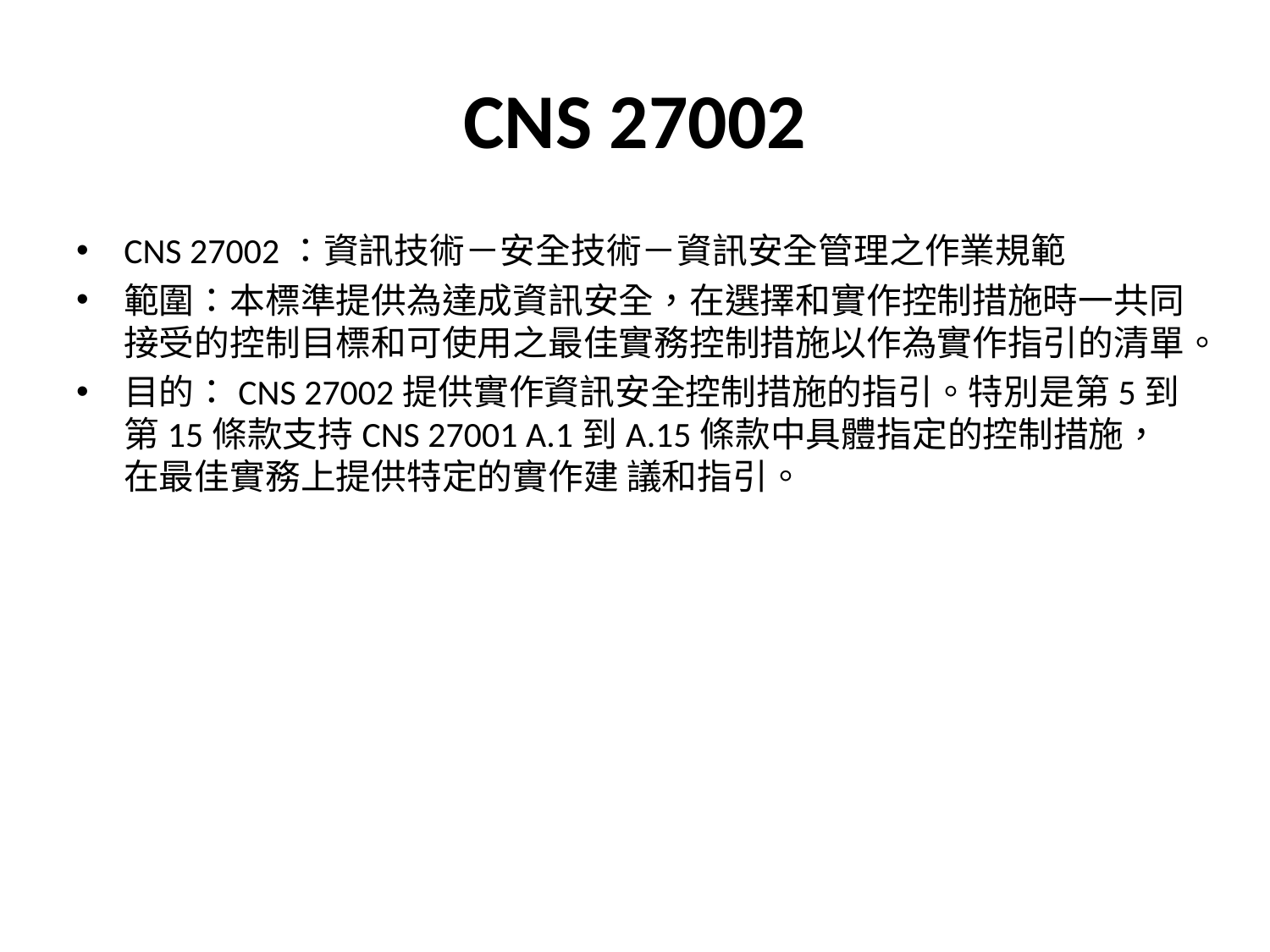

# CNS 27002
CNS 27002：資訊技術－安全技術－資訊安全管理之作業規範
範圍：本標準提供為達成資訊安全，在選擇和實作控制措施時一共同接受的控制目標和可使用之最佳實務控制措施以作為實作指引的清單。
目的：CNS 27002提供實作資訊安全控制措施的指引。特別是第5到第15條款支持CNS 27001 A.1到A.15條款中具體指定的控制措施，在最佳實務上提供特定的實作建 議和指引。